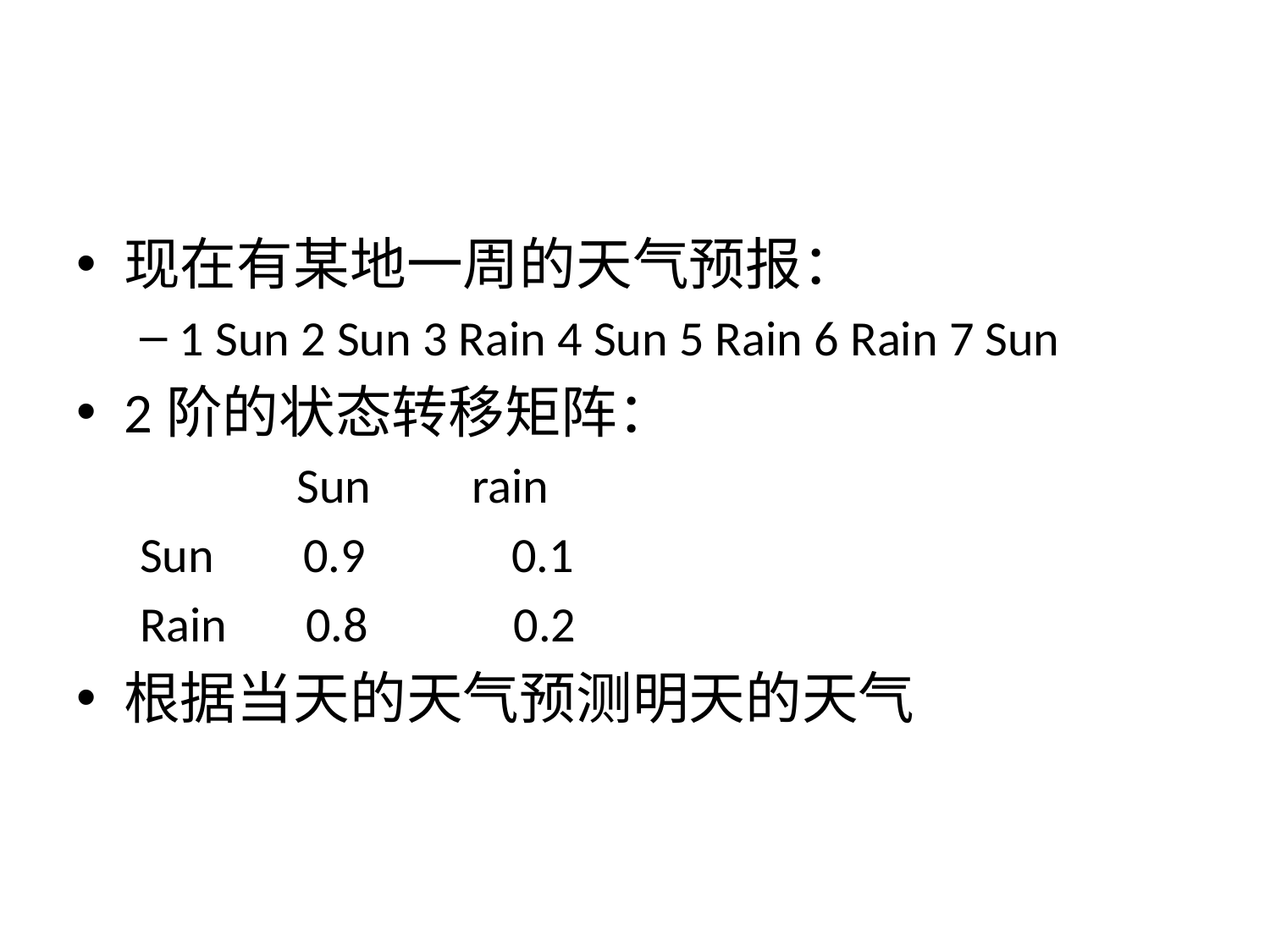

#
现在有某地一周的天气预报：
1 Sun 2 Sun 3 Rain 4 Sun 5 Rain 6 Rain 7 Sun
2阶的状态转移矩阵：
              Sun	       rain
Sun        0.9             0.1
Rain       0.8             0.2
根据当天的天气预测明天的天气